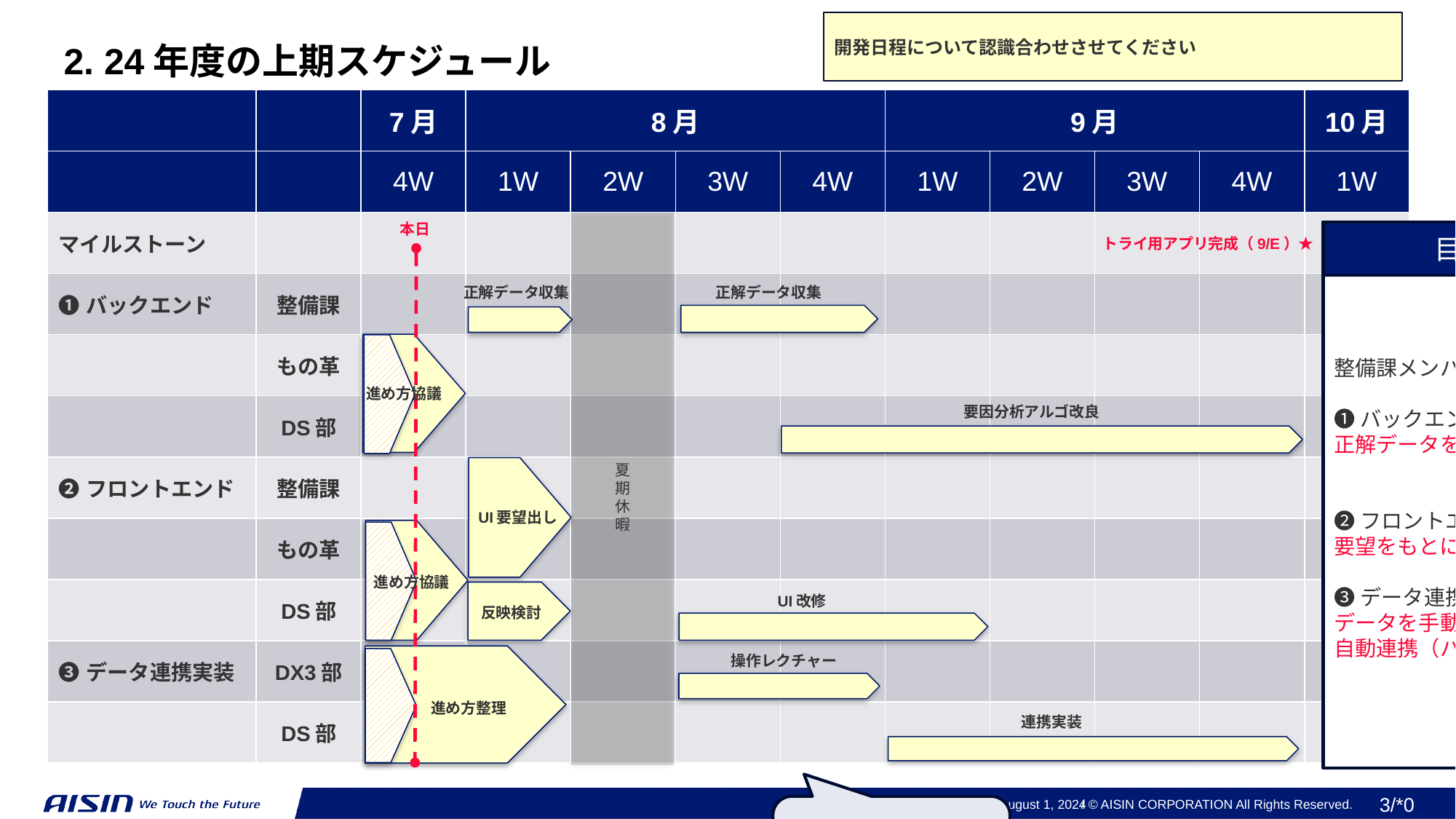

開発日程について認識合わせさせてください
2. 24年度の上期スケジュール
|  |  | 7月 | 8月 |  |  |  | 9月 |  |  |  | 10月 |
| --- | --- | --- | --- | --- | --- | --- | --- | --- | --- | --- | --- |
|  |  | 4W | 1W | 2W | 3W | 4W | 1W | 2W | 3W | 4W | 1W |
| マイルストーン |  |  |  |  |  |  |  |  |  |  |  |
| ❶バックエンド | 整備課 |  |  |  |  |  |  |  |  |  |  |
|  | もの革 |  |  |  |  |  |  |  |  |  |  |
|  | DS部 |  |  |  |  |  |  |  |  |  |  |
| ❷フロントエンド | 整備課 |  |  |  |  |  |  |  |  |  |  |
|  | もの革 |  |  |  |  |  |  |  |  |  |  |
|  | DS部 |  |  |  |  |  |  |  |  |  |  |
| ❸データ連携実装 | DX3部 |  |  |  |  |  |  |  |  |  |  |
|  | DS部 |  |  |  |  |  |  |  |  |  |  |

本日
目指す状態（9/E）

整備課メンバーがトライ活用できる

❶バックエンド（要因分析機能）
正解データを用いたアルゴ改良ができている

❷フロントエンド（画面動作）
要望をもとにUIを改修できている

❸データ連携実装
データを手動で収集する必要がなく、
自動連携（バッチ連携）できている

トライ用アプリ完成（9/E）★
正解データ収集
正解データ収集

進め方協議
要因分析アルゴ改良

夏
期
休
暇

精度指標を定義して具体化します。この後相談させてください
UI要望出し

進め方協議

UI改修
反映検討

操作レクチャー

進め方整理
連携実装

後半の開発スケジュールも後で更新します
August 1, 2024